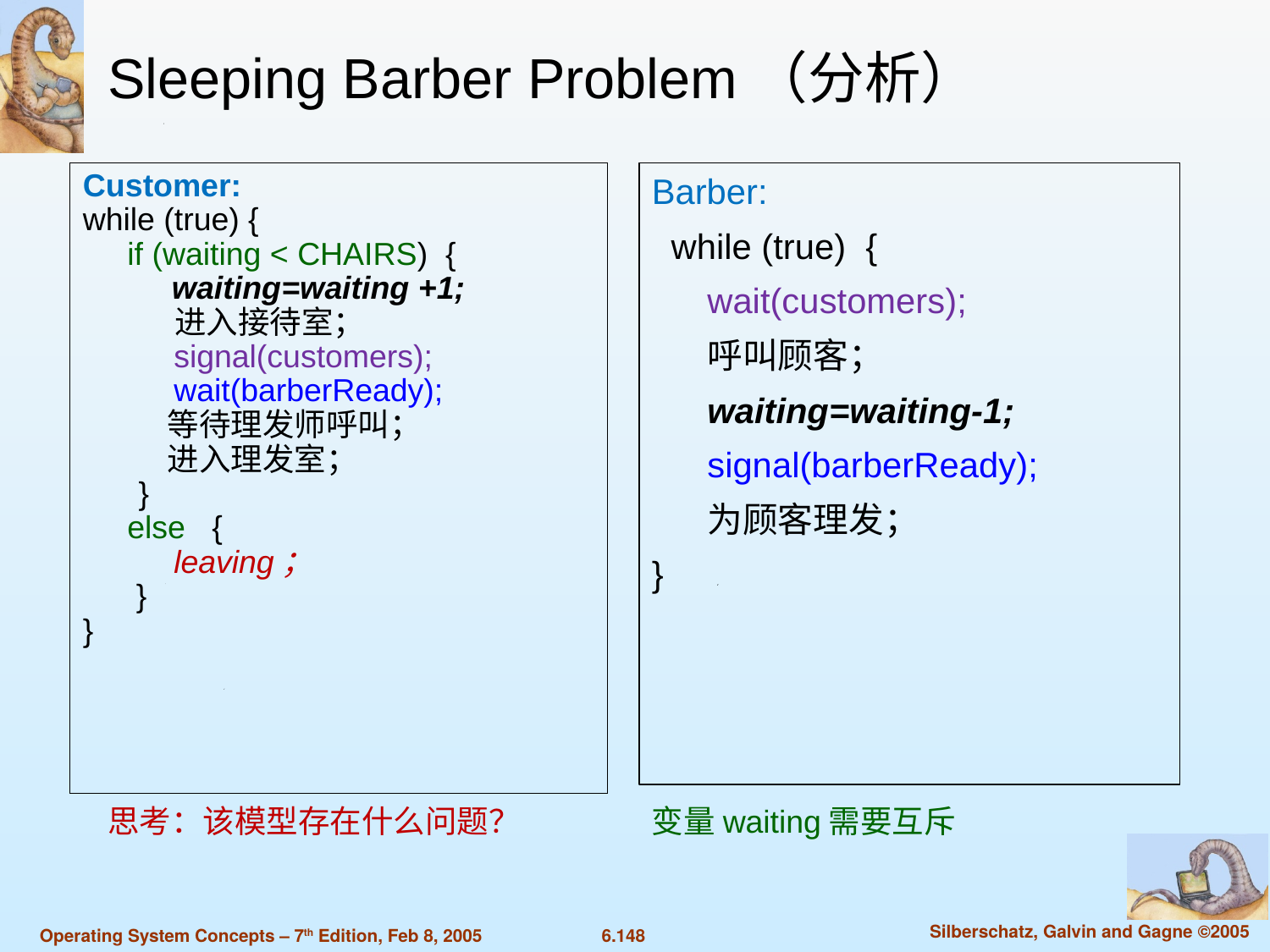

Sleeping Barber Problem（分析）
Customer:
while (true) {
     if (waiting < CHAIRS)  {
          waiting=waiting +1;
    进入接待室；
    signal(customers);
    wait(barberReady);
   等待理发师呼叫；
   进入理发室；
}
     else   {
    leaving；
      }
}
Barber:
  while (true)  {
wait(customers);
呼叫顾客；
waiting=waiting-1;
signal(barberReady);
为顾客理发；
}
思考：该模型存在什么问题？
变量waiting需要互斥